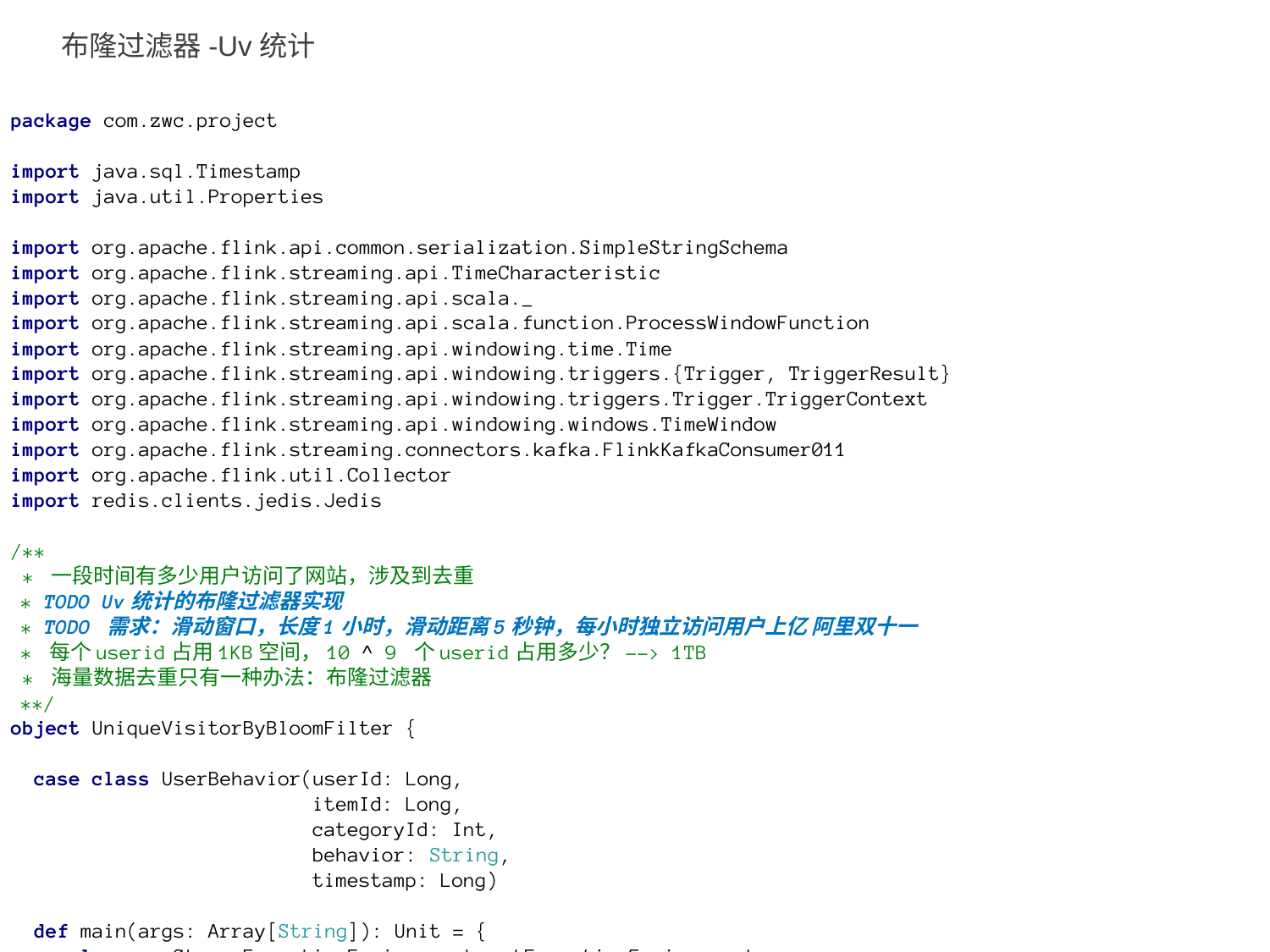

# 布隆过滤器-Uv统计
package com.zwc.project
import java.sql.Timestamp
import java.util.Properties
import org.apache.flink.api.common.serialization.SimpleStringSchema
import org.apache.flink.streaming.api.TimeCharacteristic
import org.apache.flink.streaming.api.scala._
import org.apache.flink.streaming.api.scala.function.ProcessWindowFunction
import org.apache.flink.streaming.api.windowing.time.Time
import org.apache.flink.streaming.api.windowing.triggers.{Trigger, TriggerResult}
import org.apache.flink.streaming.api.windowing.triggers.Trigger.TriggerContext
import org.apache.flink.streaming.api.windowing.windows.TimeWindow
import org.apache.flink.streaming.connectors.kafka.FlinkKafkaConsumer011
import org.apache.flink.util.Collector
import redis.clients.jedis.Jedis
/**
 * 一段时间有多少用户访问了网站，涉及到去重
 * TODO Uv统计的布隆过滤器实现
 * TODO 需求：滑动窗口，长度1小时，滑动距离5秒钟，每小时独立访问用户上亿 阿里双十一
 * 每个userid占用1KB空间，10 ^ 9 个userid占用多少？--> 1TB
 * 海量数据去重只有一种办法：布隆过滤器
 **/
object UniqueVisitorByBloomFilter {
  case class UserBehavior(userId: Long,
                          itemId: Long,
                          categoryId: Int,
                          behavior: String,
                          timestamp: Long)
  def main(args: Array[String]): Unit = {
    val env = StreamExecutionEnvironment.getExecutionEnvironment
    env.setStreamTimeCharacteristic(TimeCharacteristic.EventTime)
    env.setParallelism(1)
    // kafka配置
    val properties = new Properties()
    properties.setProperty("bootstrap.servers", "hadoop102:9092")
    properties.setProperty("group.id", "consumer-group")
    properties.setProperty(
      "key.deserializer",
      "org.apache.kafka.common.serialization.StringDeserializer"
    )
    properties.setProperty(
      "value.deserializer",
      "org.apache.kafka.common.serialization.StringDeserializer"
    )
    properties.setProperty(
      "auto.offset.reset",
      "latest"
    )
    val stream = env
//      .readTextFile("UserBehavior.csv绝对路径")
            .addSource(new FlinkKafkaConsumer011[String](
              "hotitems",
              new SimpleStringSchema(),
              properties
            ))
      .map(line => {
        val arr = line.split(",")
        UserBehavior(arr(0).toLong, arr(1).toLong, arr(2).toInt, arr(3), arr(4).toLong * 1000)
      })
      .filter(_.behavior.equals("pv"))
      .assignAscendingTimestamps(_.timestamp)
      .map(r => (r.userId, "key"))
      .keyBy(_._2)
      .timeWindow(Time.hours(1))
      .trigger(new MyTrigger) //触发器目的：不积压海量数据 使用trigger
      .process(new FilterWindow)
    println("等待处理数据...")
    env.execute()
  }
  // 触发器的作用：每来一条数据，就触发窗口的计算（去重的逻辑），并清空窗口
  // 类似于增量聚合
  // 第一个参数 进来的是userId Long类型
  class MyTrigger extends Trigger[(Long, String), TimeWindow] {
    override def onElement(element: (Long, String),
                           timestamp: Long,
                           window: TimeWindow,
                           ctx: TriggerContext): TriggerResult = {
      // 触发窗口计算，清空窗口
      TriggerResult.FIRE_AND_PURGE
    }
    override def onProcessingTime(time: Long,
                                  window: TimeWindow,
                                  ctx: TriggerContext): TriggerResult = {
      TriggerResult.CONTINUE
    }
    override def onEventTime(time: Long,
                             window: TimeWindow,
                             ctx: TriggerContext): TriggerResult = {
      // 如果水位线大于等于窗口结束时间了，就打印窗口里面的信息
      if (ctx.getCurrentWatermark >= window.getEnd) {
        val jedis = new Jedis("hadoop102", 6379)
        val key = window.getEnd.toString
        println(new Timestamp(key.toLong), jedis.hget("UvCountHashTable", key))
        TriggerResult.FIRE_AND_PURGE
      }
      TriggerResult.CONTINUE
    }
    override def clear(window: TimeWindow, ctx: TriggerContext): Unit = {}
  }
  // 去重逻辑
  class FilterWindow extends ProcessWindowFunction[(Long, String), String, String, TimeWindow] {
    lazy val jedis = new Jedis("hadoop102", 6379)
    override def process(key: String,
                         context: Context,
                         elements: Iterable[(Long, String)],
                         out: Collector[String]): Unit = {
      // redis保存两张哈希表
      // 1.`UvCountHashTable`: (key值)`windowEnd` -> (value值,多少个uv-用户数量的统计)`count`
      // 还需要维护很多键值对
      // `windowEnd` -> `bit array`
      //2.`BloomFilterHashTable`: (key值) `windowEnd` ->(value值) `bit array`
      // 初始化一个计数值 count
      var count = 0L
      val key = context.window.getEnd.toString // 拿到窗口结束时间windowEnd
      // 如果窗口的uv值不为0，取出计数值
      if (jedis.hget("UvCountHashTable", key) != null) {
        count = jedis.hget("UvCountHashTable", key).toLong
      }
      val userId = elements.head._1.toString // 取出userid 准备去重
      val offset = bloomHash(userId, 1 << 29) // userId经过hash以后在位数组中的下标
      val isExist = jedis.getbit(key, offset) // getbit会自动创建key对应的位数组，如果位数组不存在的话
      if (!isExist) {
        // 如果offset下标对应的比特数组的相应位为0，那么翻转为1(使用true翻转为1)
        jedis.setbit(key, offset, true)
        // 由于userid不存在，所以uv数量加一
        jedis.hset("UvCountHashTable", key, (count + 1).toString)
      }
    }
    // 手写一个hash函数 返回的是下标,所以返回类型是Long 算出来下标
    def bloomHash(userId: String, bitArraySize: Long): Long = {
      var result = 0
      for (i <- 0 until userId.length) {  // 从0遍历userId的每一个字母
        // 随便选一个质数61 针对userId的(每一个字母)加上(reslut乘以61)
        result = result * 61 + userId.charAt(i)
      }
      (bitArraySize - 1) & result // 做位运算
    }
  }
}